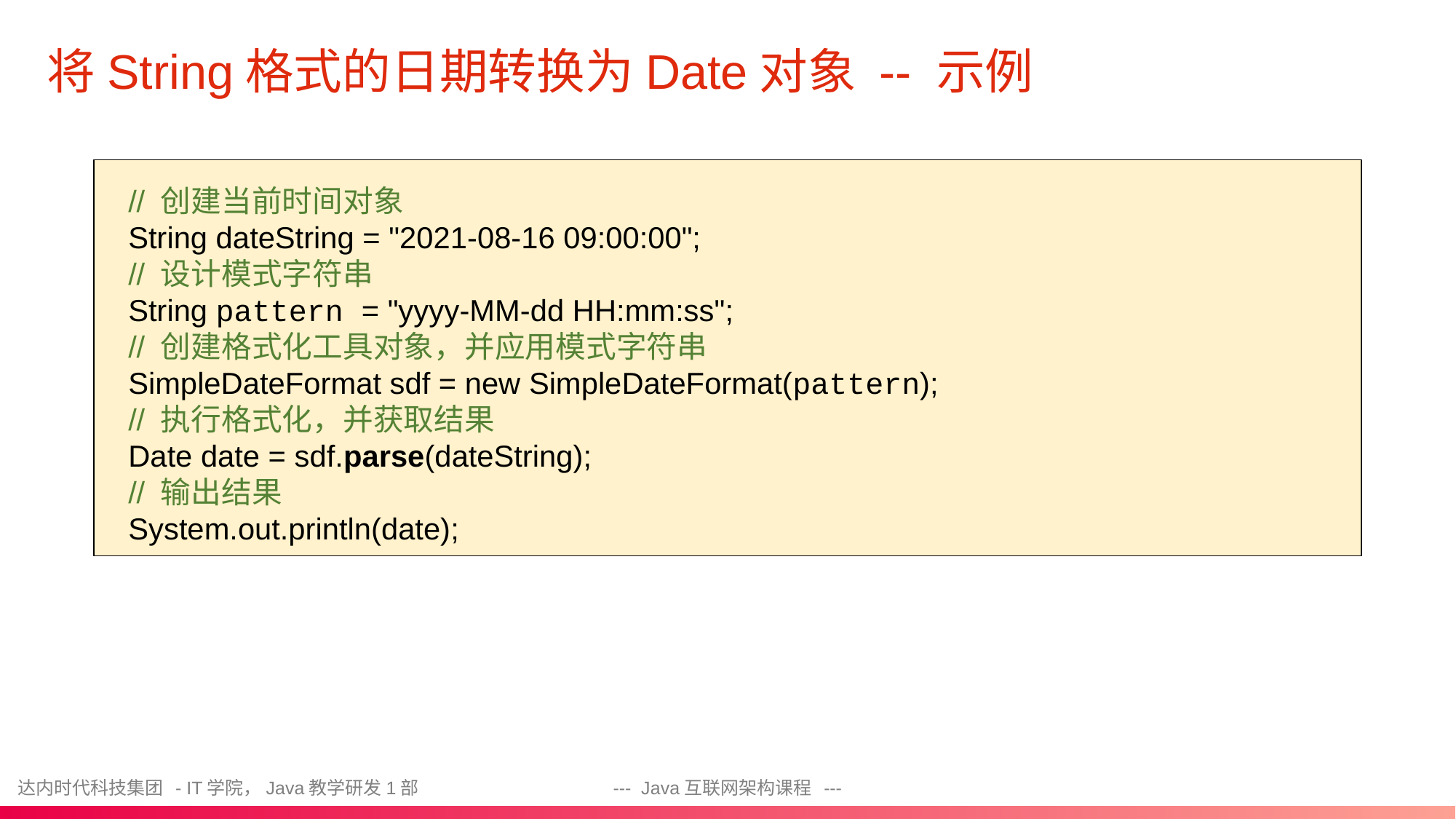

# 将String格式的日期转换为Date对象 -- 示例
// 创建当前时间对象
String dateString = "2021-08-16 09:00:00";
// 设计模式字符串
String pattern = "yyyy-MM-dd HH:mm:ss";
// 创建格式化工具对象，并应用模式字符串
SimpleDateFormat sdf = new SimpleDateFormat(pattern);
// 执行格式化，并获取结果
Date date = sdf.parse(dateString);
// 输出结果
System.out.println(date);